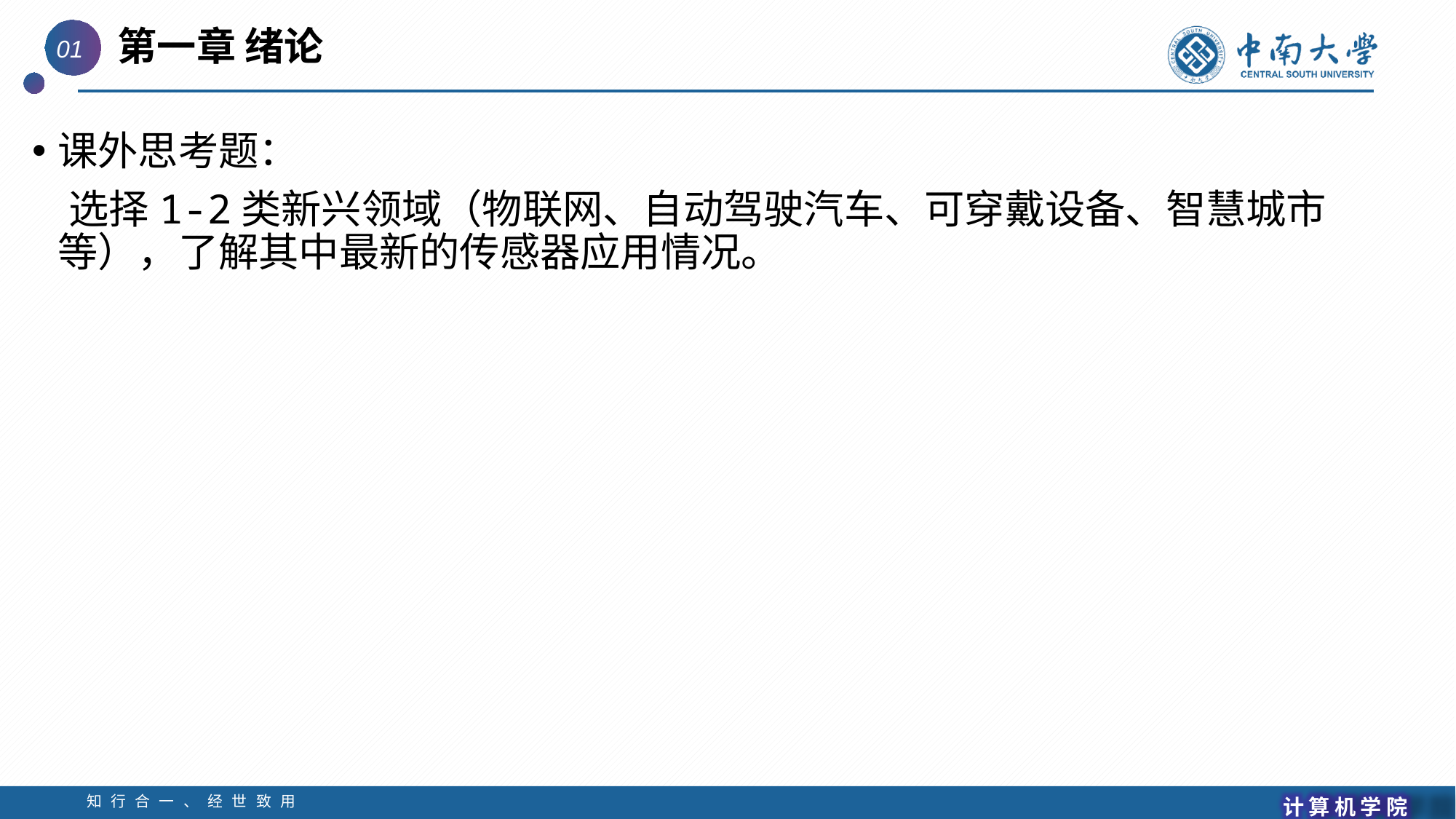

课外思考题：
   选择1-2类新兴领域（物联网、自动驾驶汽车、可穿戴设备、智慧城市等），了解其中最新的传感器应用情况。